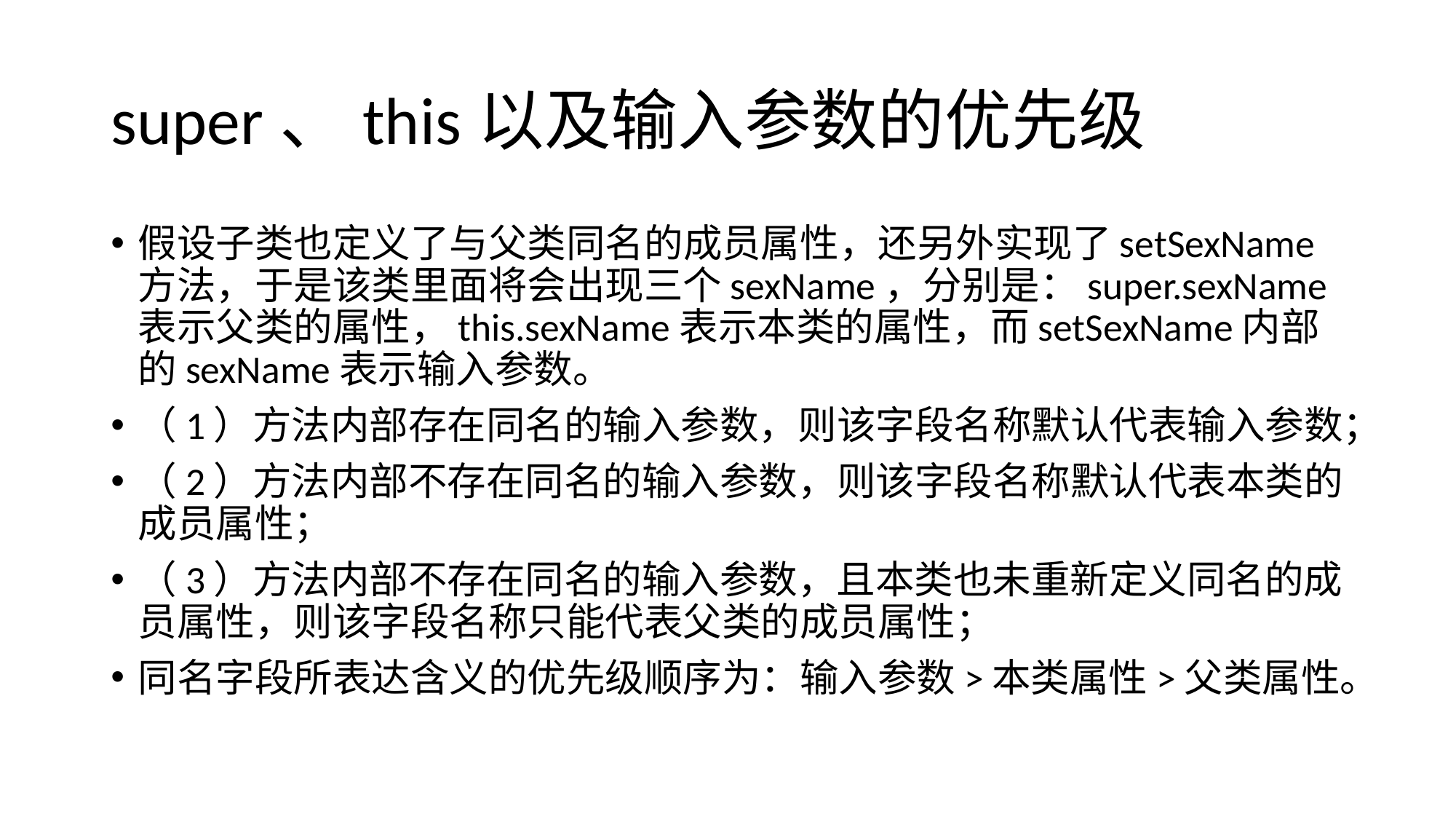

# super、this以及输入参数的优先级
假设子类也定义了与父类同名的成员属性，还另外实现了setSexName方法，于是该类里面将会出现三个sexName，分别是：super.sexName表示父类的属性，this.sexName表示本类的属性，而setSexName内部的sexName表示输入参数。
（1）方法内部存在同名的输入参数，则该字段名称默认代表输入参数；
（2）方法内部不存在同名的输入参数，则该字段名称默认代表本类的成员属性；
（3）方法内部不存在同名的输入参数，且本类也未重新定义同名的成员属性，则该字段名称只能代表父类的成员属性；
同名字段所表达含义的优先级顺序为：输入参数>本类属性>父类属性。